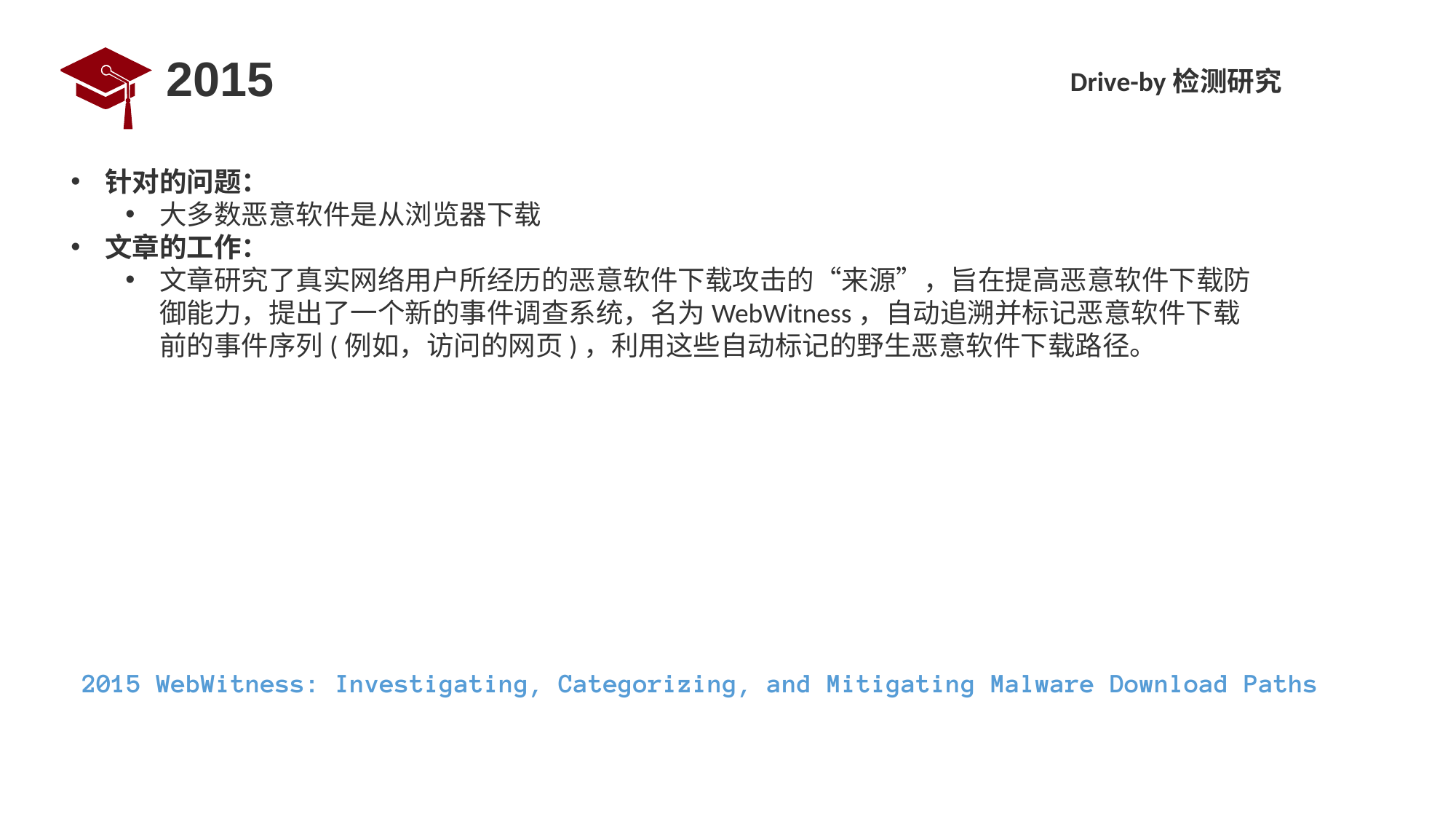

# 2015
Drive-by检测研究
针对的问题：
大多数恶意软件是从浏览器下载
文章的工作：
文章研究了真实网络用户所经历的恶意软件下载攻击的“来源”，旨在提高恶意软件下载防御能力，提出了一个新的事件调查系统，名为WebWitness，自动追溯并标记恶意软件下载前的事件序列(例如，访问的网页)，利用这些自动标记的野生恶意软件下载路径。
2015 WebWitness: Investigating, Categorizing, and Mitigating Malware Download Paths